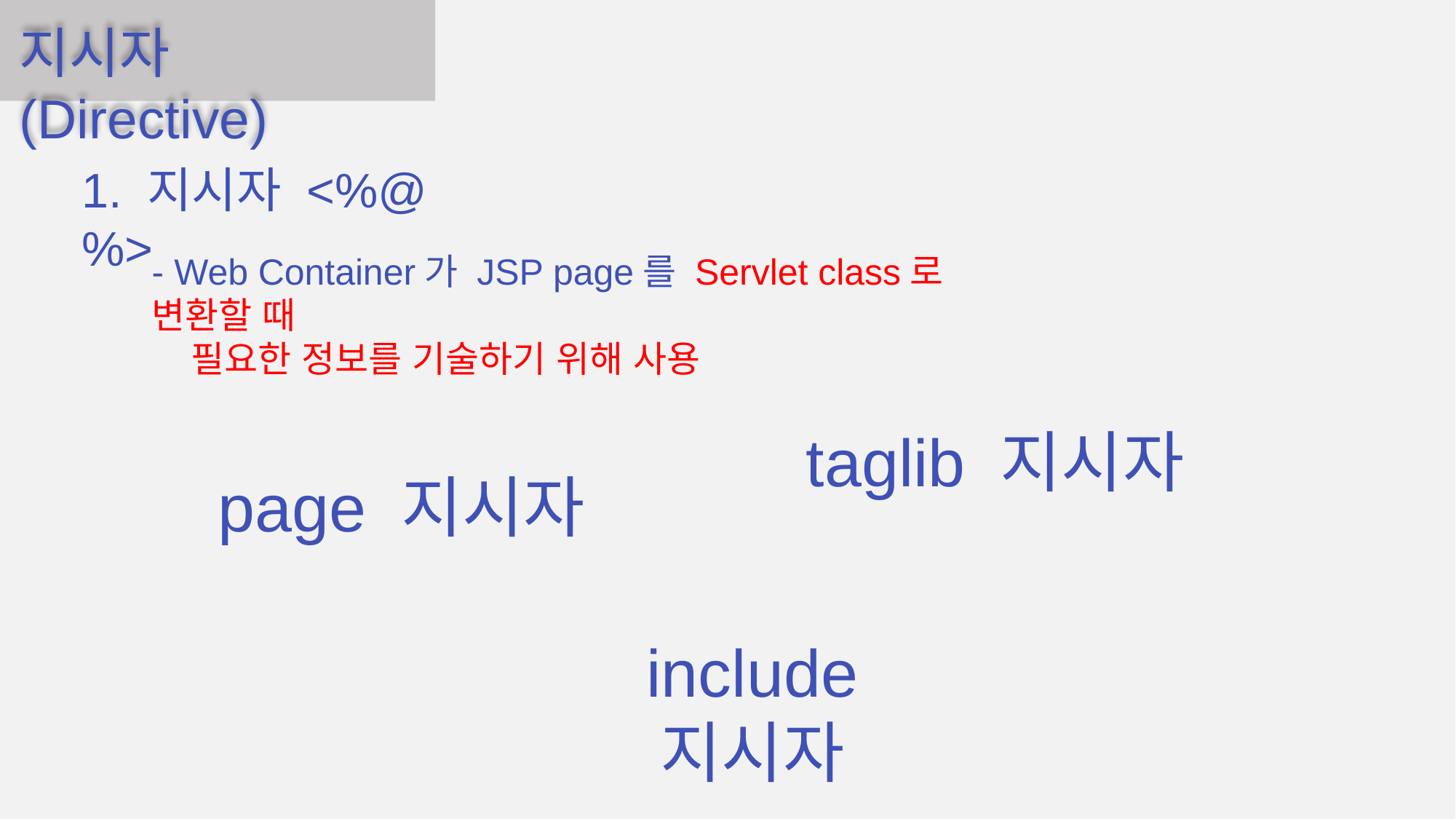

지시자(Directive)
1. 지시자 <%@ %>
- Web Container가 JSP page를 Servlet class로 변환할 때
   필요한 정보를 기술하기 위해 사용
taglib 지시자
page 지시자
include 지시자